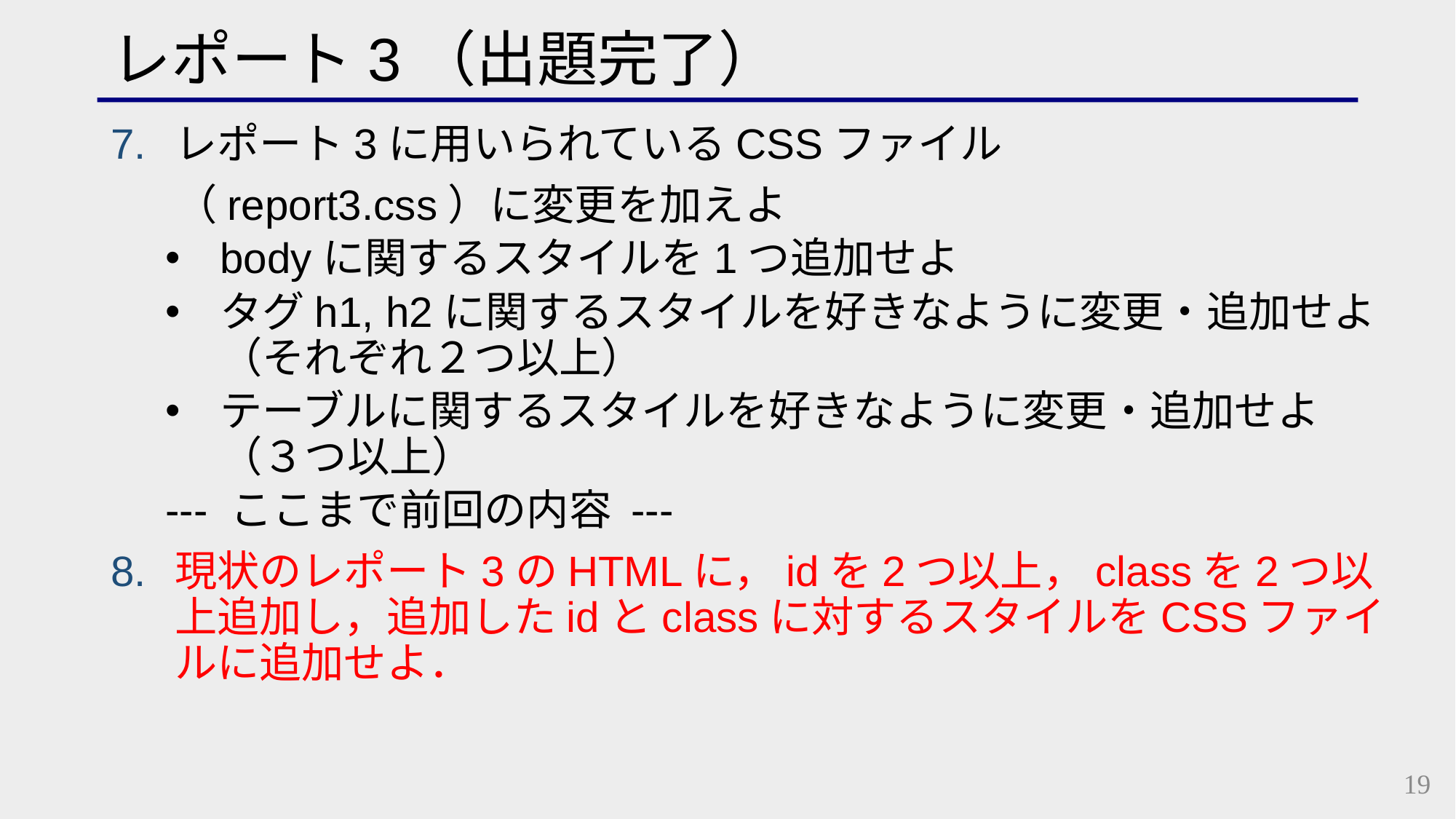

# レポート3（出題完了）
レポート3に用いられているCSSファイル
	（report3.css）に変更を加えよ
bodyに関するスタイルを1つ追加せよ
タグh1, h2に関するスタイルを好きなように変更・追加せよ（それぞれ２つ以上）
テーブルに関するスタイルを好きなように変更・追加せよ
（３つ以上）
--- ここまで前回の内容 ---
現状のレポート3のHTMLに，idを2つ以上，classを2つ以上追加し，追加したidとclassに対するスタイルをCSSファイルに追加せよ．

19